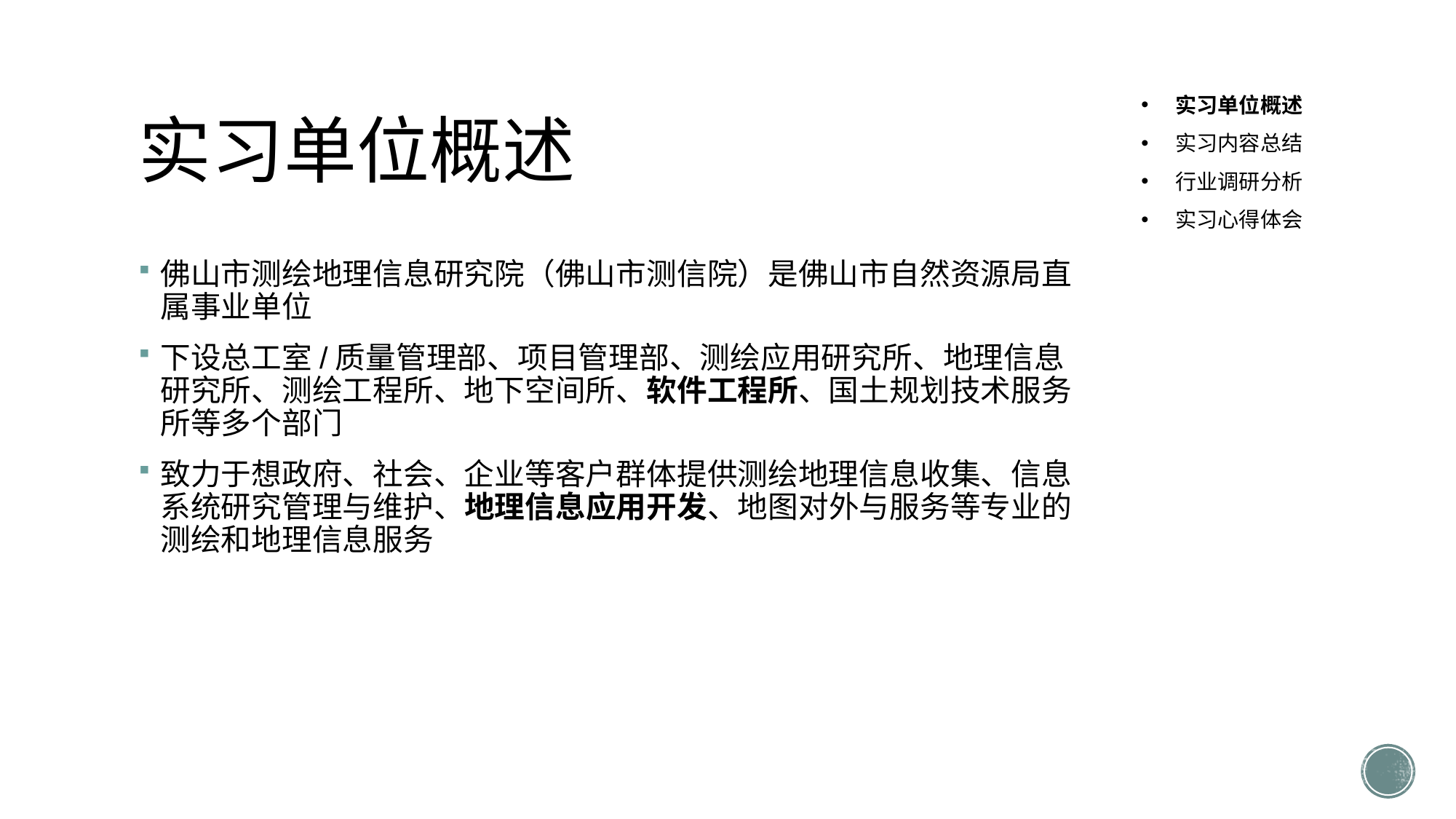

# 实习单位概述
实习单位概述
实习内容总结
行业调研分析
实习心得体会
佛山市测绘地理信息研究院（佛山市测信院）是佛山市自然资源局直属事业单位
下设总工室/质量管理部、项目管理部、测绘应用研究所、地理信息研究所、测绘工程所、地下空间所、软件工程所、国土规划技术服务所等多个部门
致力于想政府、社会、企业等客户群体提供测绘地理信息收集、信息系统研究管理与维护、地理信息应用开发、地图对外与服务等专业的测绘和地理信息服务